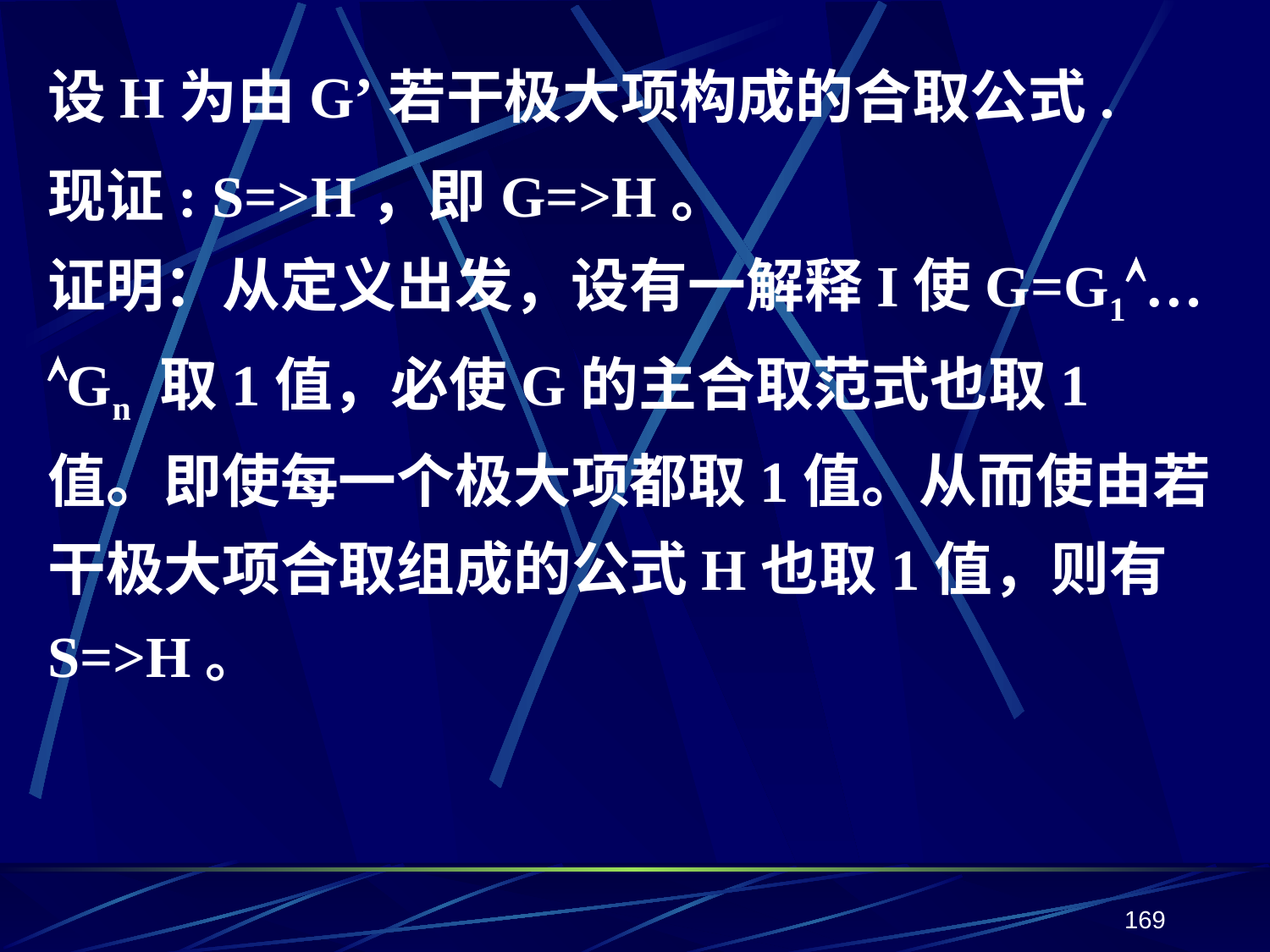

设H为由G’若干极大项构成的合取公式.
现证: S=>H，即G=>H。
证明：从定义出发，设有一解释I使G=G1∧…∧Gn 取1值，必使G的主合取范式也取1值。即使每一个极大项都取1值。从而使由若干极大项合取组成的公式H也取1值，则有S=>H。

169